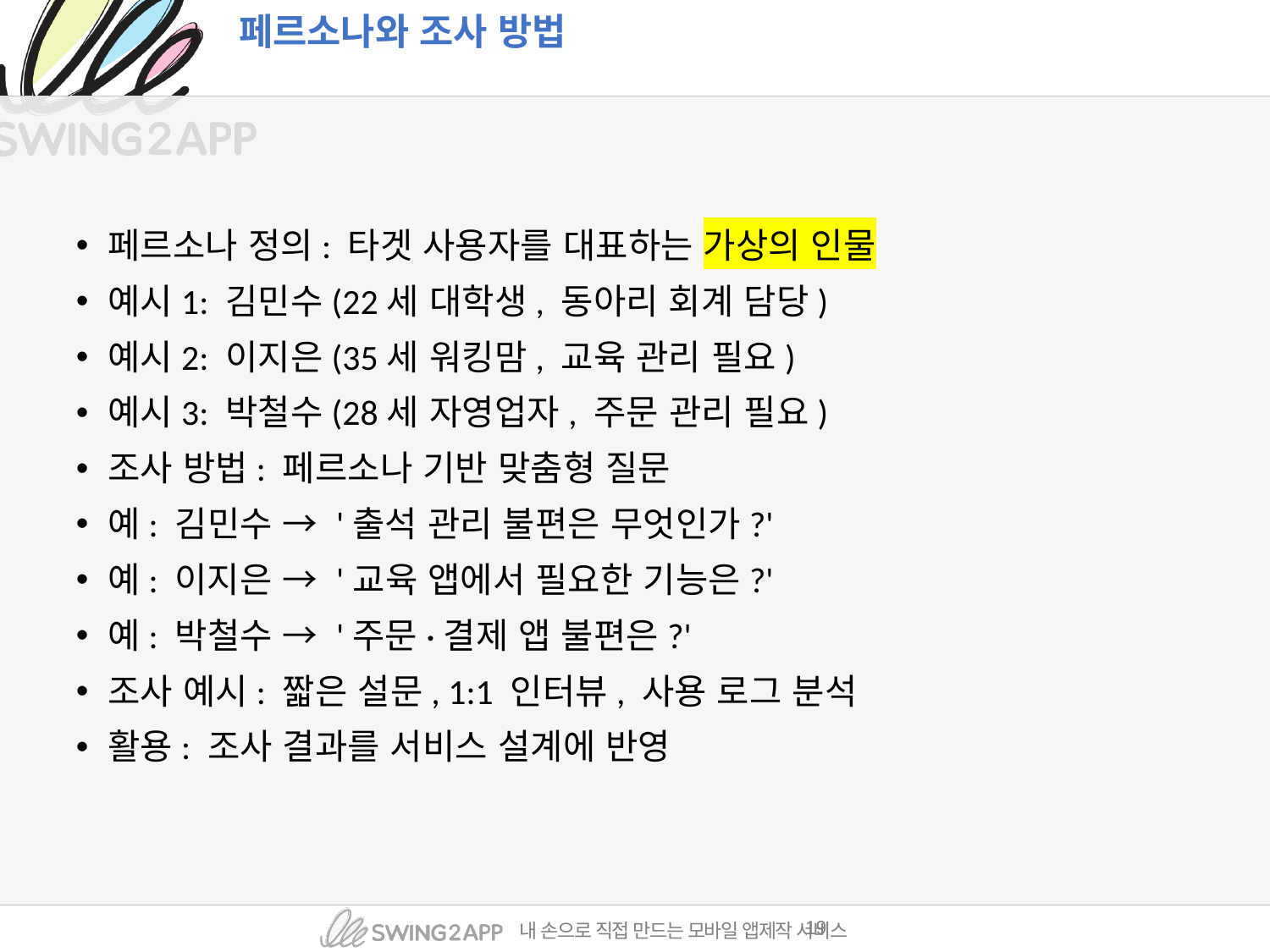

페르소나와 조사 방법

페르소나 정의: 타겟 사용자를 대표하는 가상의 인물
예시1: 김민수(22세 대학생, 동아리 회계 담당)
예시2: 이지은(35세 워킹맘, 교육 관리 필요)
예시3: 박철수(28세 자영업자, 주문 관리 필요)
조사 방법: 페르소나 기반 맞춤형 질문
예: 김민수 → '출석 관리 불편은 무엇인가?'
예: 이지은 → '교육 앱에서 필요한 기능은?'
예: 박철수 → '주문·결제 앱 불편은?'
조사 예시: 짧은 설문, 1:1 인터뷰, 사용 로그 분석
활용: 조사 결과를 서비스 설계에 반영